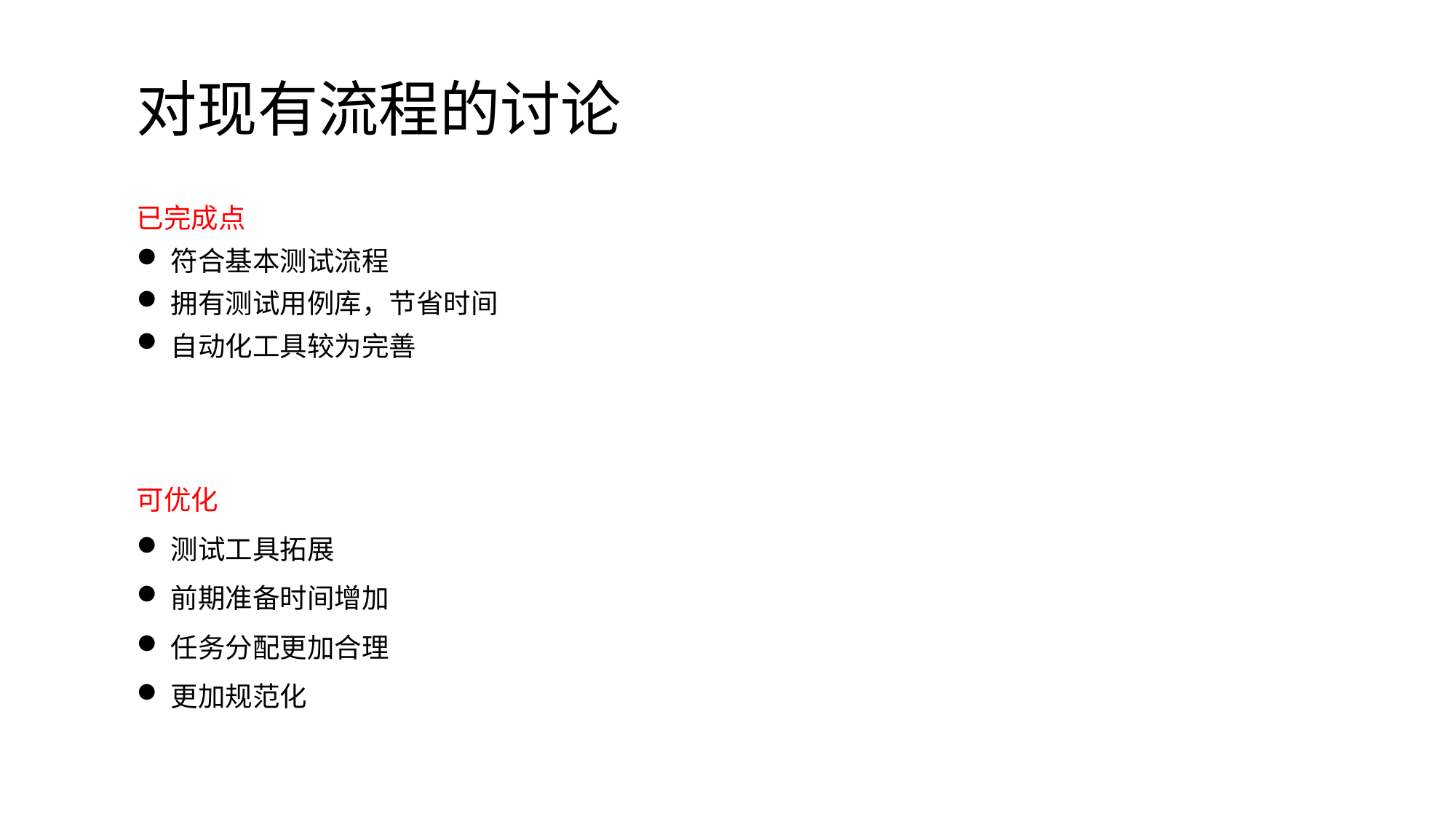

对现有流程的讨论
已完成点
符合基本测试流程
拥有测试用例库，节省时间
自动化工具较为完善

可优化
测试工具拓展
前期准备时间增加
任务分配更加合理
更加规范化